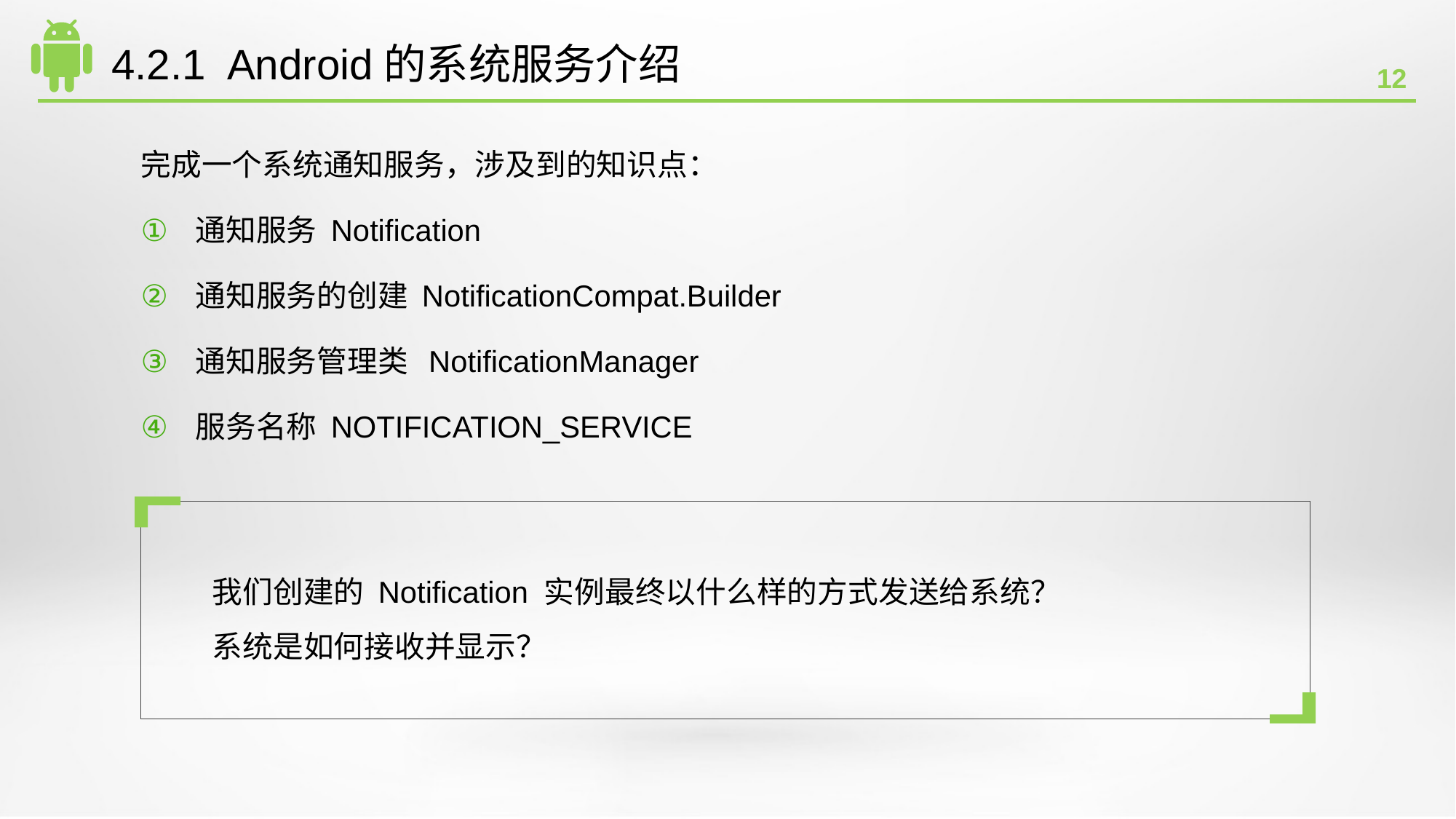

# 4.2.1  Android的系统服务介绍
完成一个系统通知服务，涉及到的知识点：
通知服务 Notification
通知服务的创建 NotificationCompat.Builder
通知服务管理类  NotificationManager
服务名称 NOTIFICATION_SERVICE

我们创建的 Notification 实例最终以什么样的方式发送给系统？
系统是如何接收并显示？